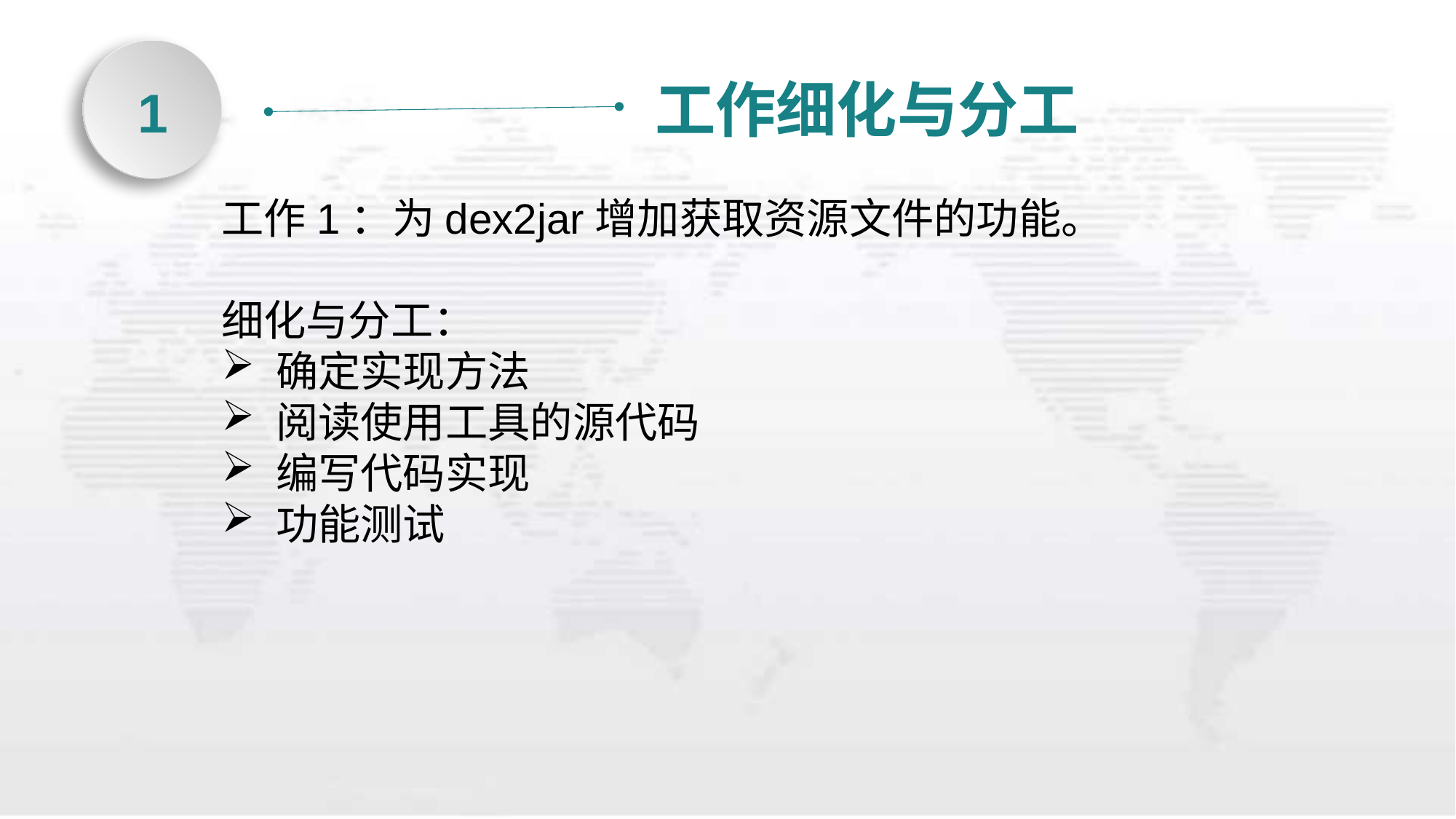

工作细化与分工
1
工作1：为dex2jar增加获取资源文件的功能。

细化与分工：
确定实现方法
阅读使用工具的源代码
编写代码实现
功能测试